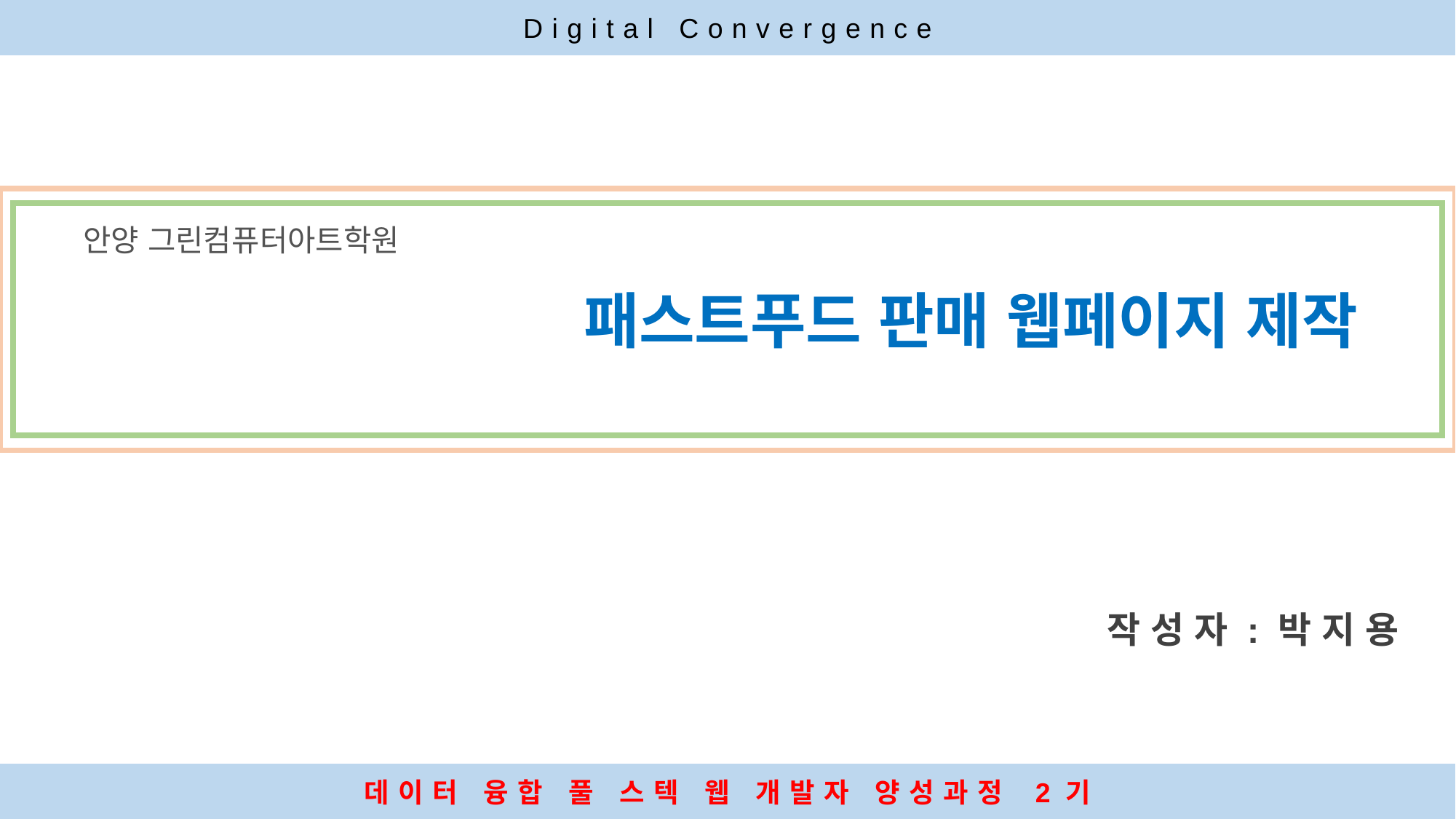

Digital Convergence

안양 그린컴퓨터아트학원
패스트푸드 판매 웹페이지 제작
작 성 자 : 박 지 용
데이터 융합 풀 스텍 웹 개발자 양성과정 2기